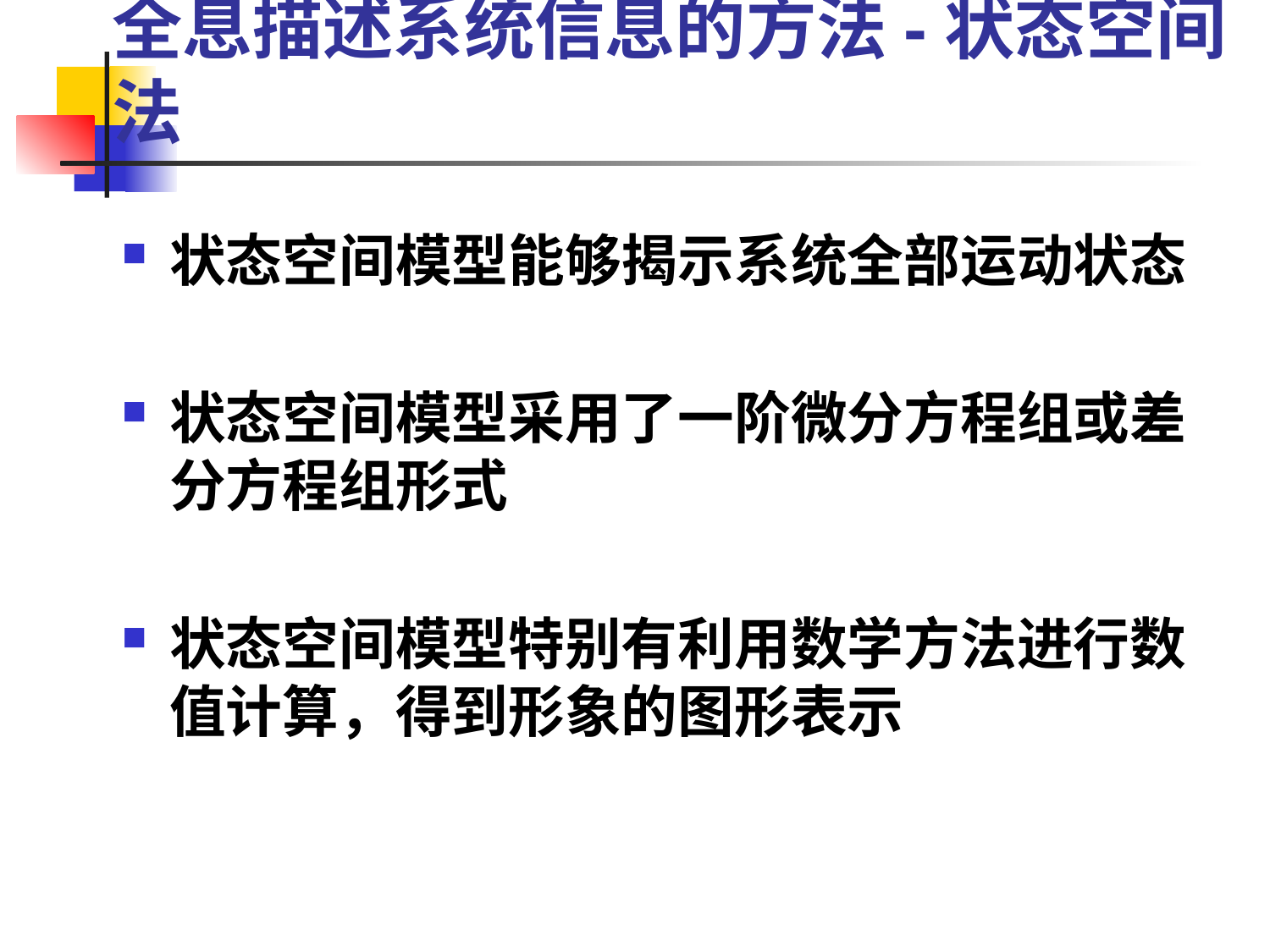

# 全息描述系统信息的方法-状态空间法
状态空间模型能够揭示系统全部运动状态

状态空间模型采用了一阶微分方程组或差分方程组形式

状态空间模型特别有利用数学方法进行数值计算，得到形象的图形表示